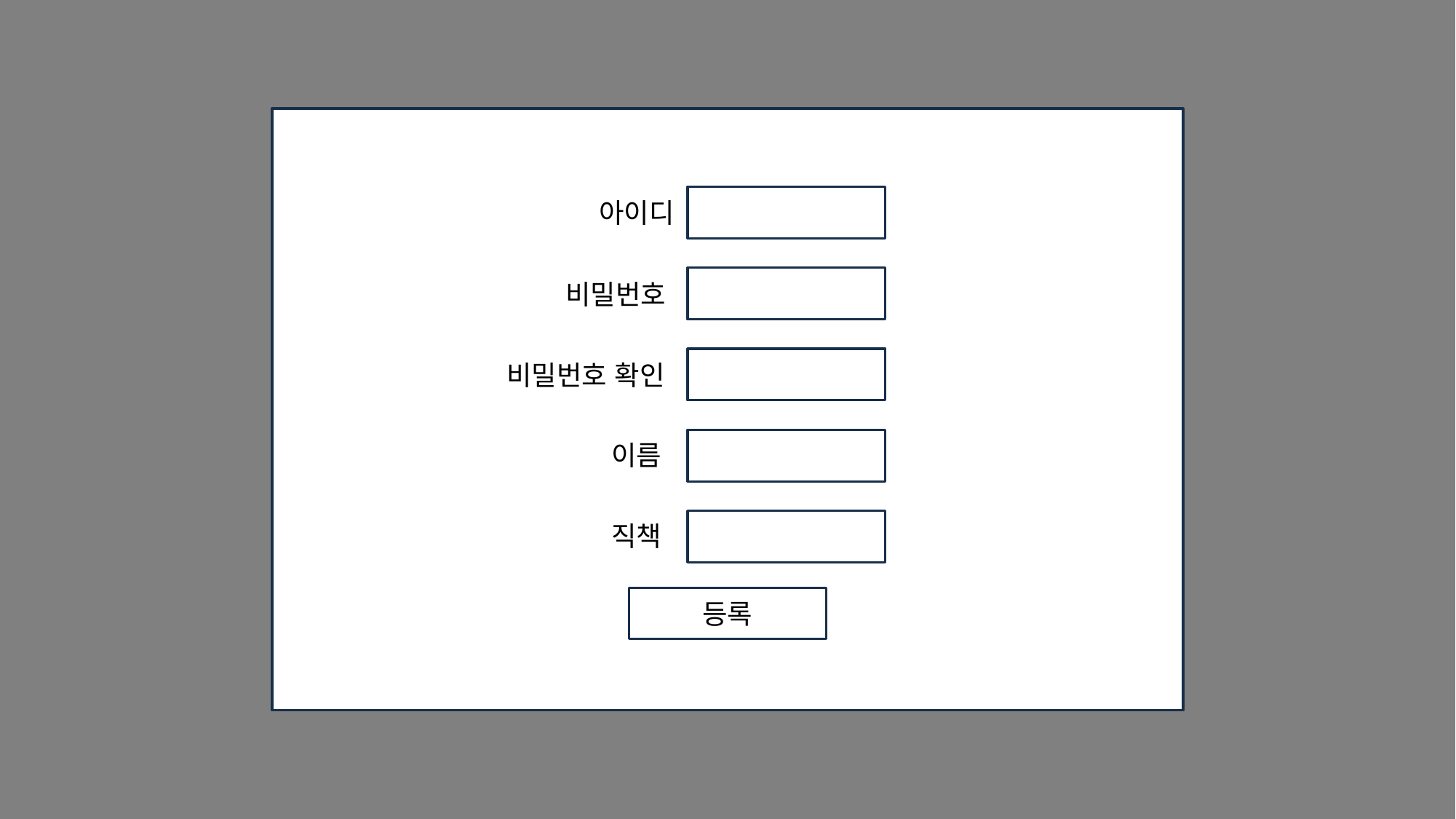

아이디

비밀번호

비밀번호 확인
이름

직책
등록